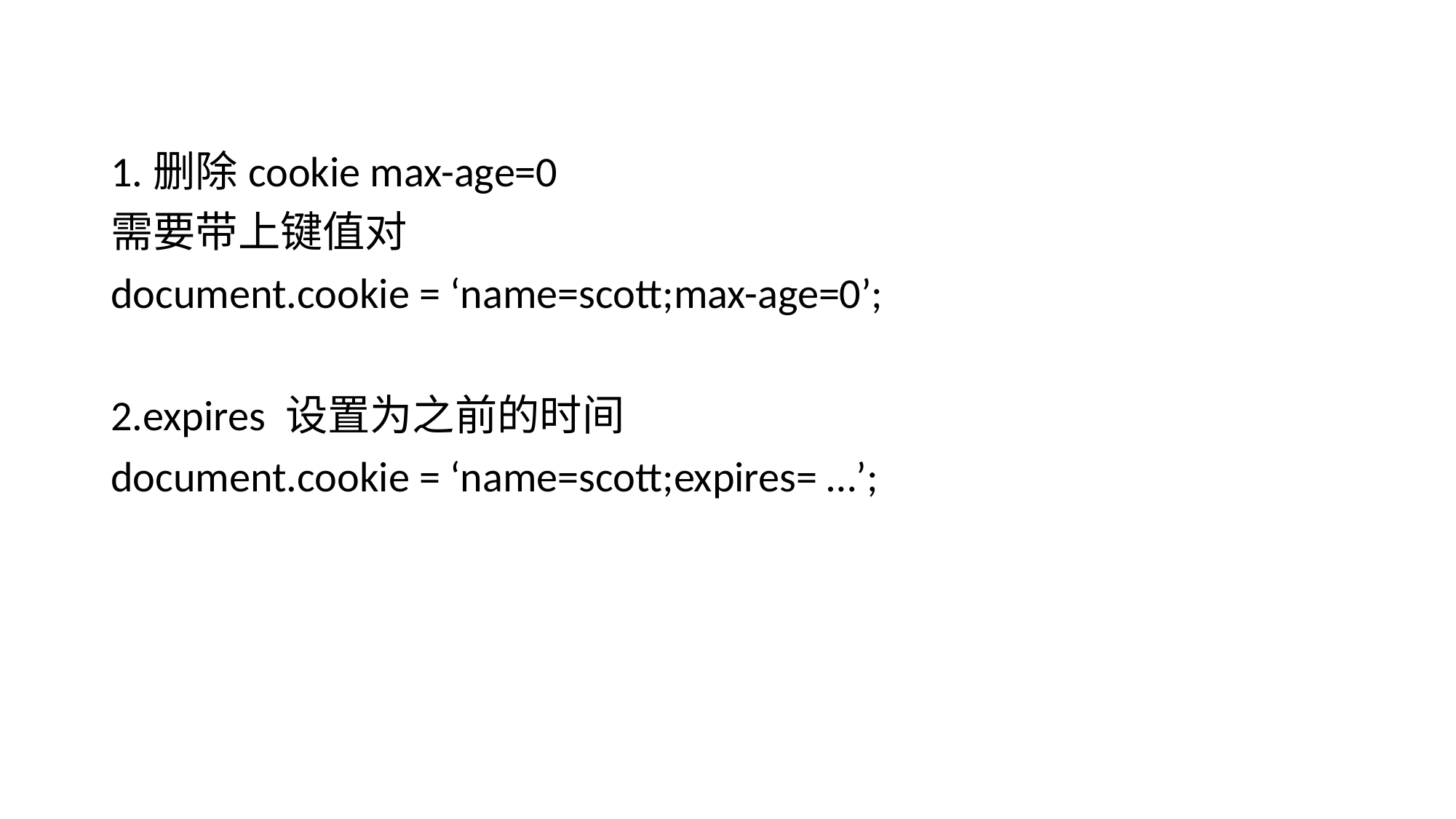

1.删除cookie max-age=0
需要带上键值对
document.cookie = ‘name=scott;max-age=0’;

2.expires 设置为之前的时间
document.cookie = ‘name=scott;expires= …’;